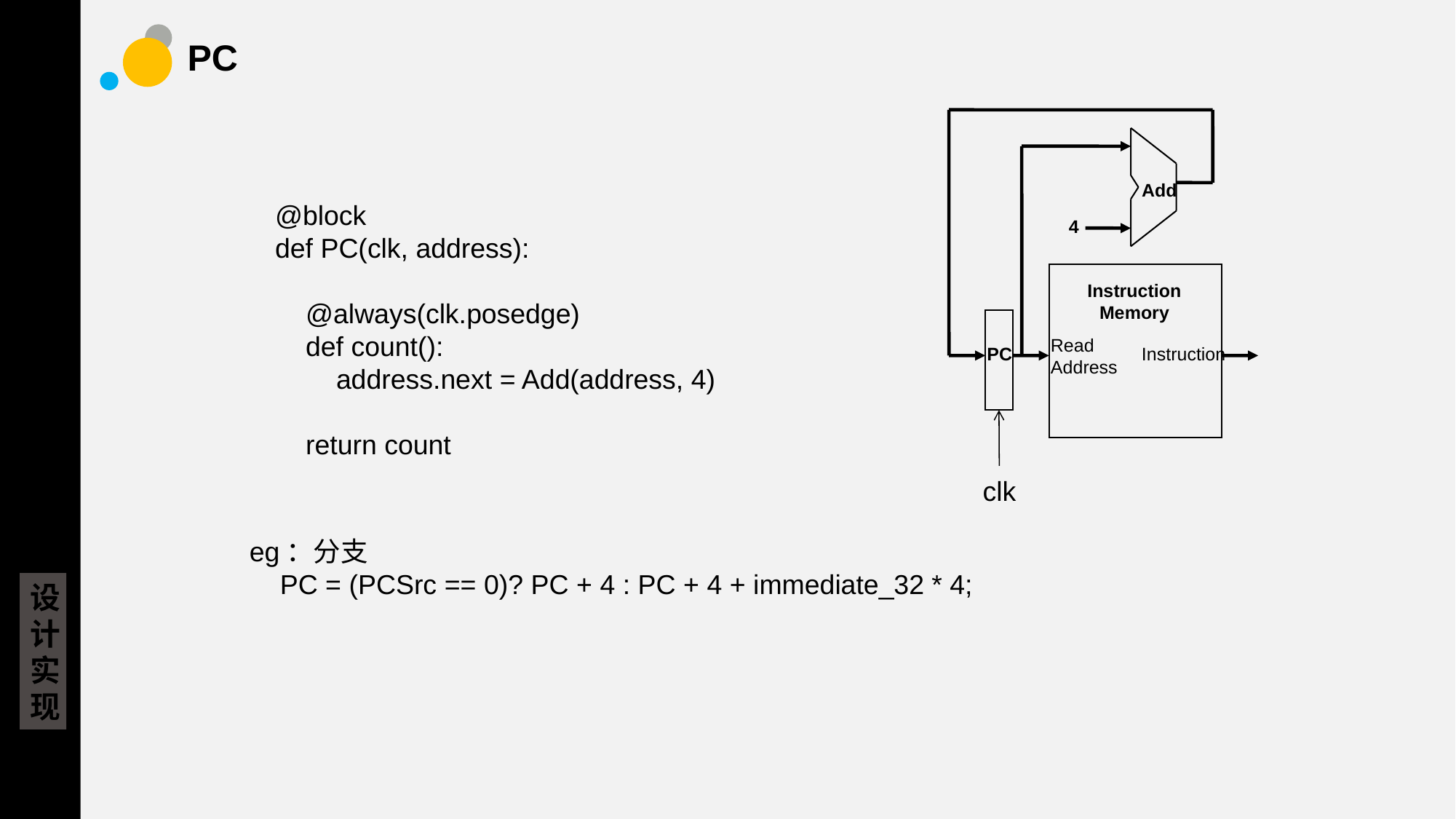

# PC
问题提出

Add

4

Instruction
Memory

Read
Address
PC
Instruction

@block
def PC(clk, address):

    @always(clk.posedge)
    def count():
        address.next = Add(address, 4)

    return count
文献综述
clk
eg：分支
    PC = (PCSrc == 0)? PC + 4 : PC + 4 + immediate_32 * 4;

设计实现